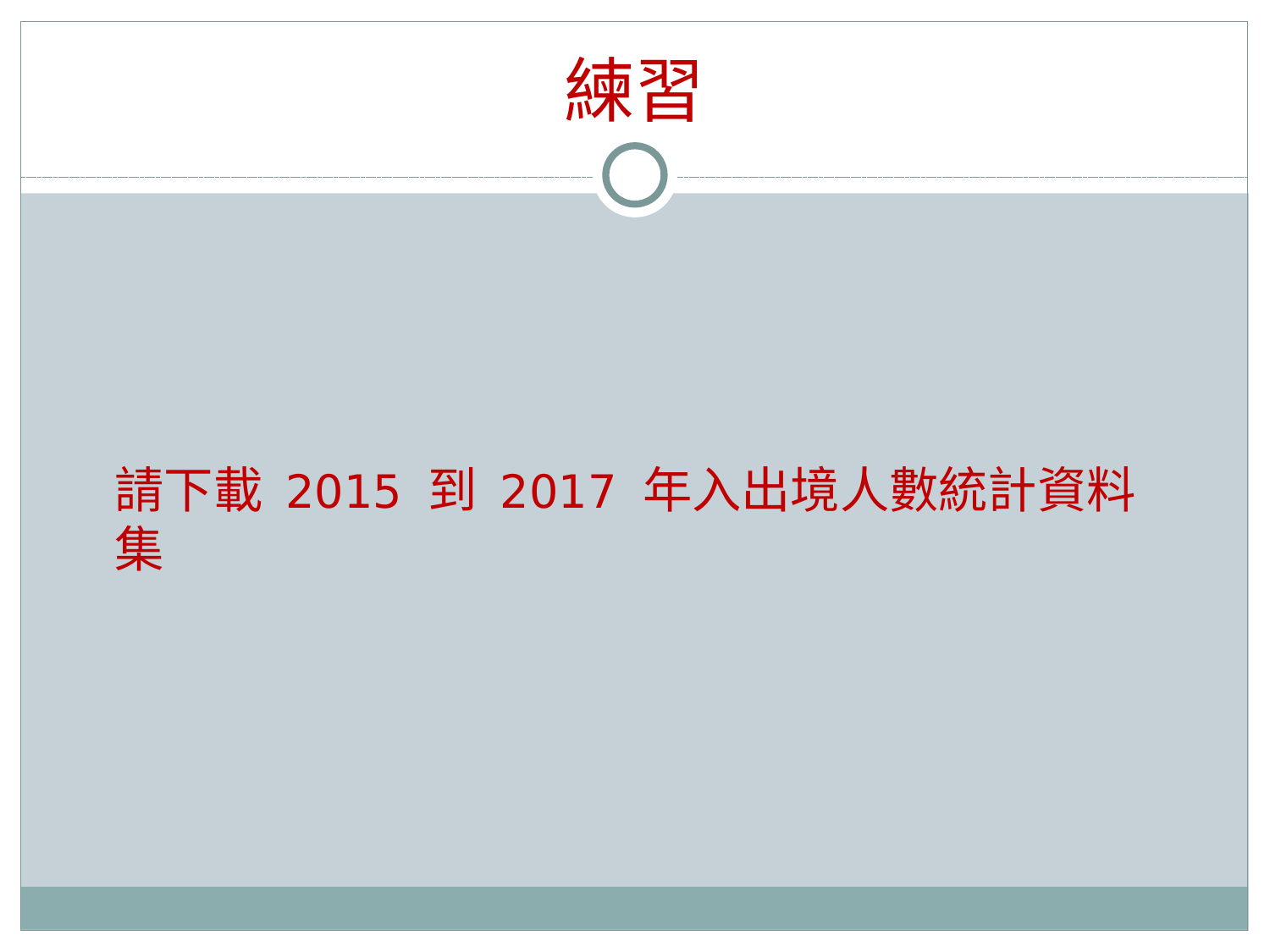

# 練習
請下載 2015 到 2017 年入出境人數統計資料集